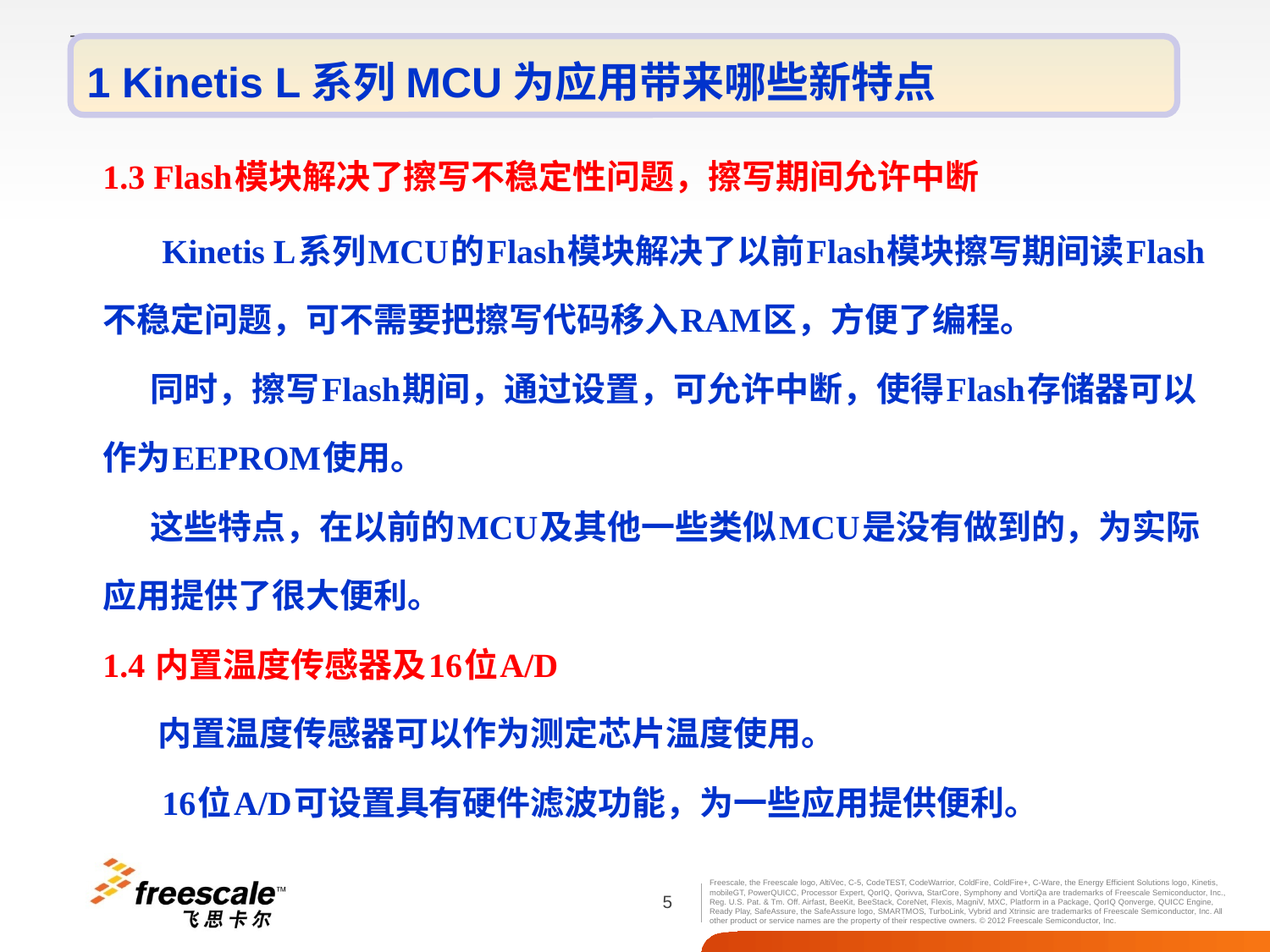

1 Kinetis L系列MCU为应用带来哪些新特点
1.3 Flash模块解决了擦写不稳定性问题，擦写期间允许中断
       Kinetis L系列MCU的Flash模块解决了以前Flash模块擦写期间读Flash不稳定问题，可不需要把擦写代码移入RAM区，方便了编程。
      同时，擦写Flash期间，通过设置，可允许中断，使得Flash存储器可以作为EEPROM使用。
      这些特点，在以前的MCU及其他一些类似MCU是没有做到的，为实际应用提供了很大便利。
1.4 内置温度传感器及16位A/D
       内置温度传感器可以作为测定芯片温度使用。
       16位A/D可设置具有硬件滤波功能，为一些应用提供便利。